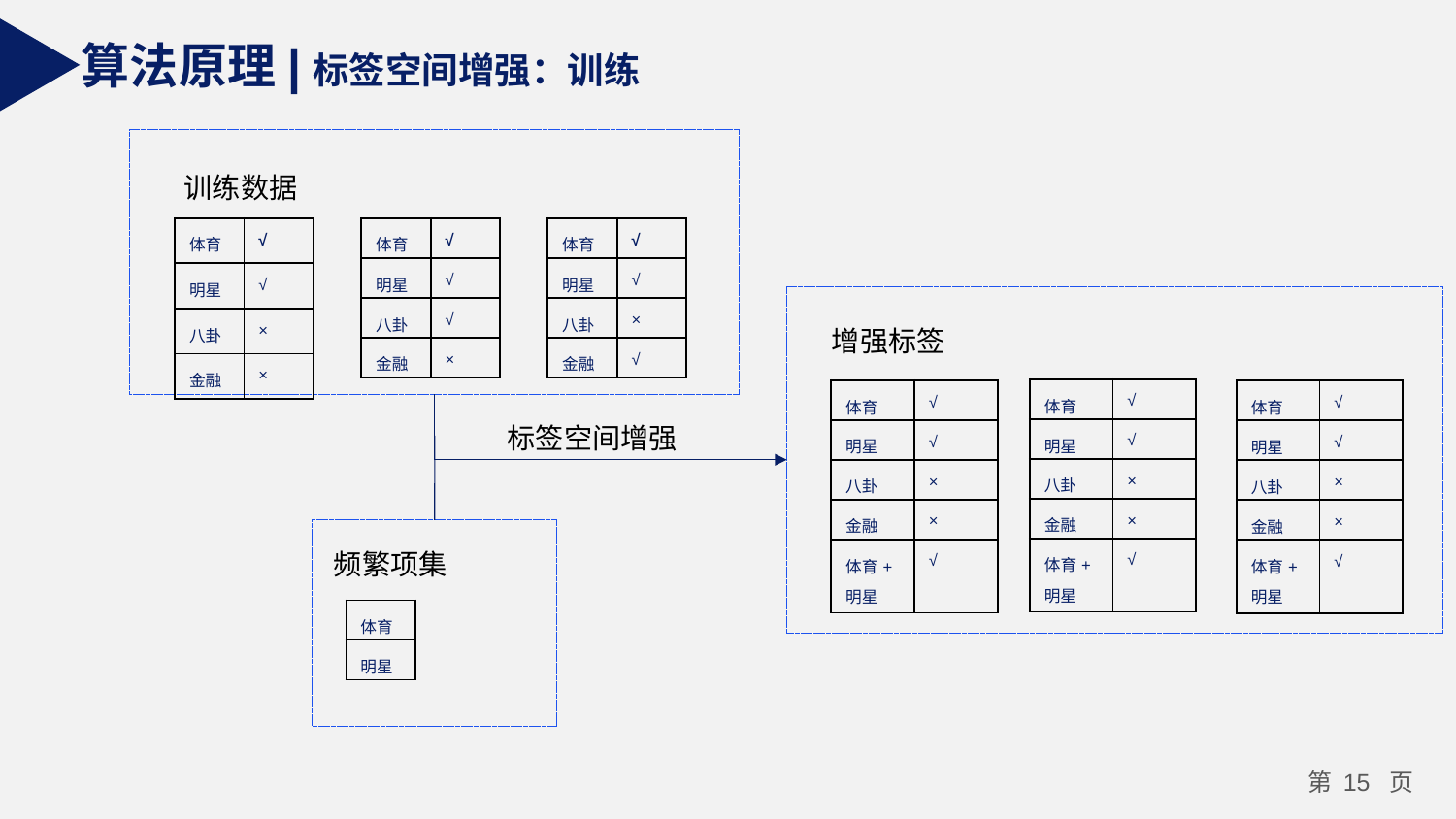

算法原理|标签空间增强：训练

训练数据
| 体育 | √ |
| --- | --- |
| 明星 | √ |
| 八卦 | × |
| 金融 | × |
| 体育 | √ |
| --- | --- |
| 明星 | √ |
| 八卦 | √ |
| 金融 | × |
| 体育 | √ |
| --- | --- |
| 明星 | √ |
| 八卦 | × |
| 金融 | √ |

增强标签
| 体育 | √ |
| --- | --- |
| 明星 | √ |
| 八卦 | × |
| 金融 | × |
| 体育+ 明星 | √ |
| 体育 | √ |
| --- | --- |
| 明星 | √ |
| 八卦 | × |
| 金融 | × |
| 体育+ 明星 | √ |
| 体育 | √ |
| --- | --- |
| 明星 | √ |
| 八卦 | × |
| 金融 | × |
| 体育+ 明星 | √ |
标签空间增强

频繁项集
| 体育 |
| --- |
| 明星 |